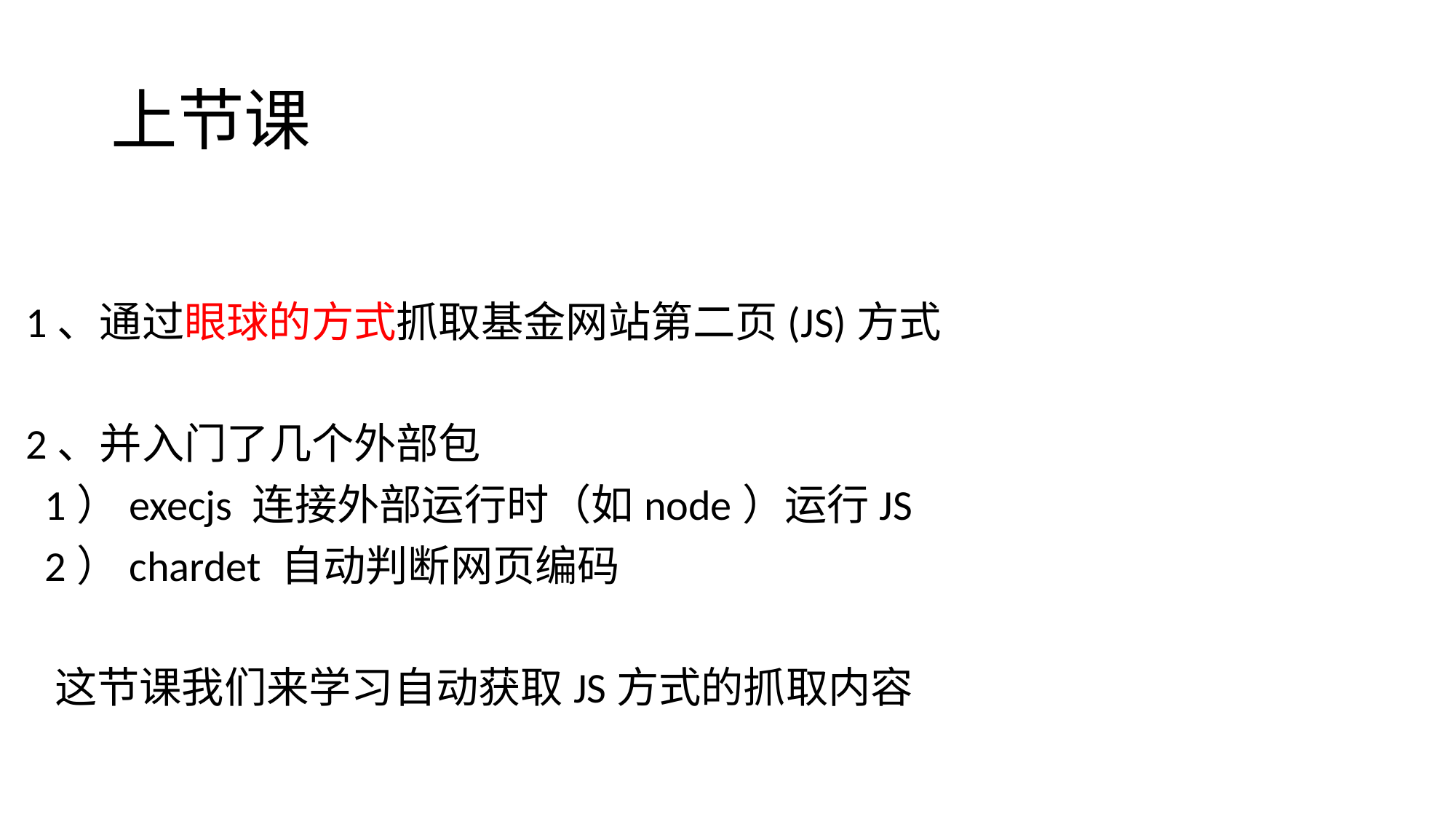

# 上节课

1、通过眼球的方式抓取基金网站第二页(JS)方式

2、并入门了几个外部包
  1）execjs 连接外部运行时（如node）运行JS
  2）chardet 自动判断网页编码

  这节课我们来学习自动获取JS方式的抓取内容